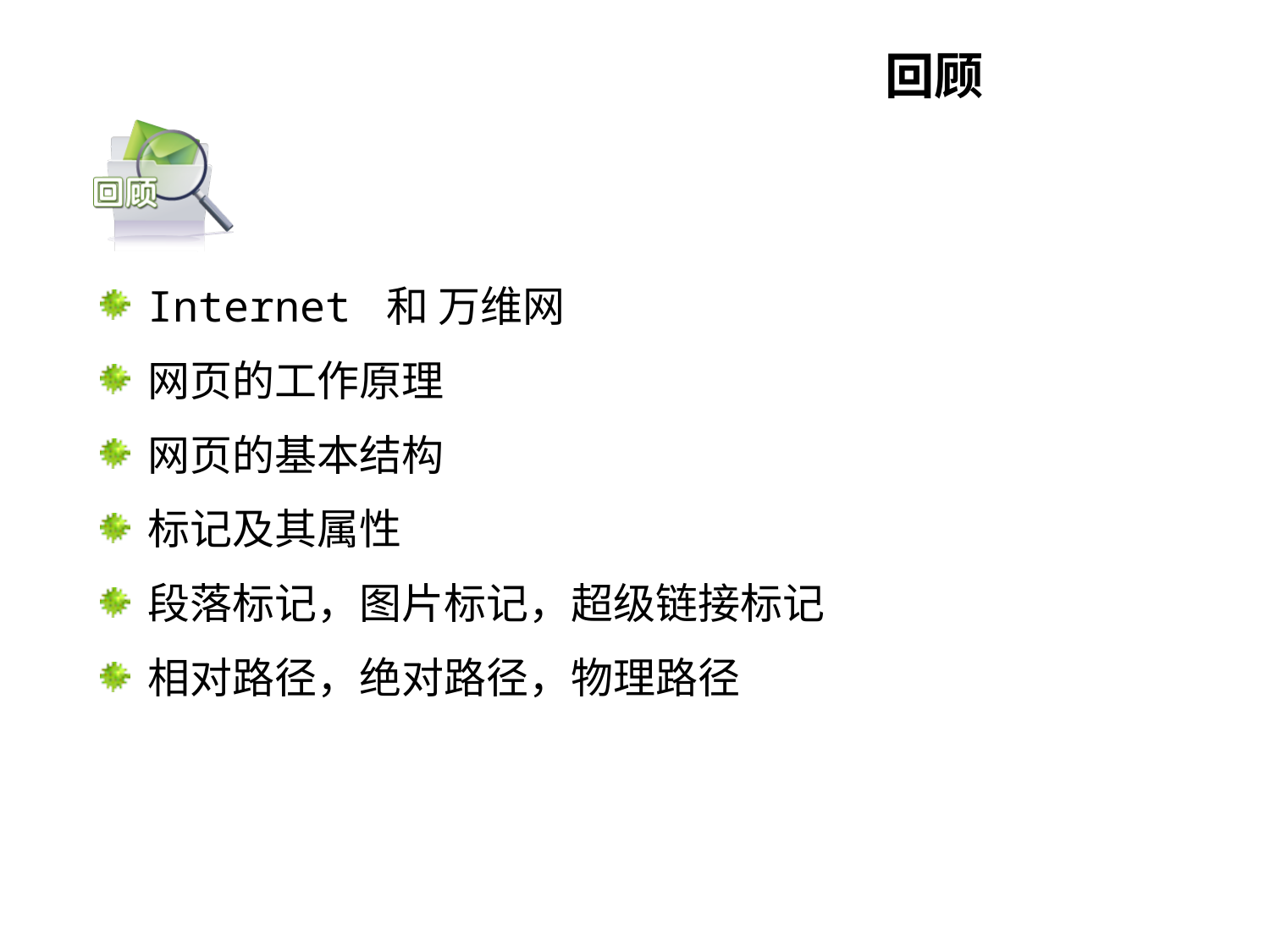

# 回顾
Internet 和 万维网
网页的工作原理
网页的基本结构
标记及其属性
段落标记，图片标记，超级链接标记
相对路径，绝对路径，物理路径